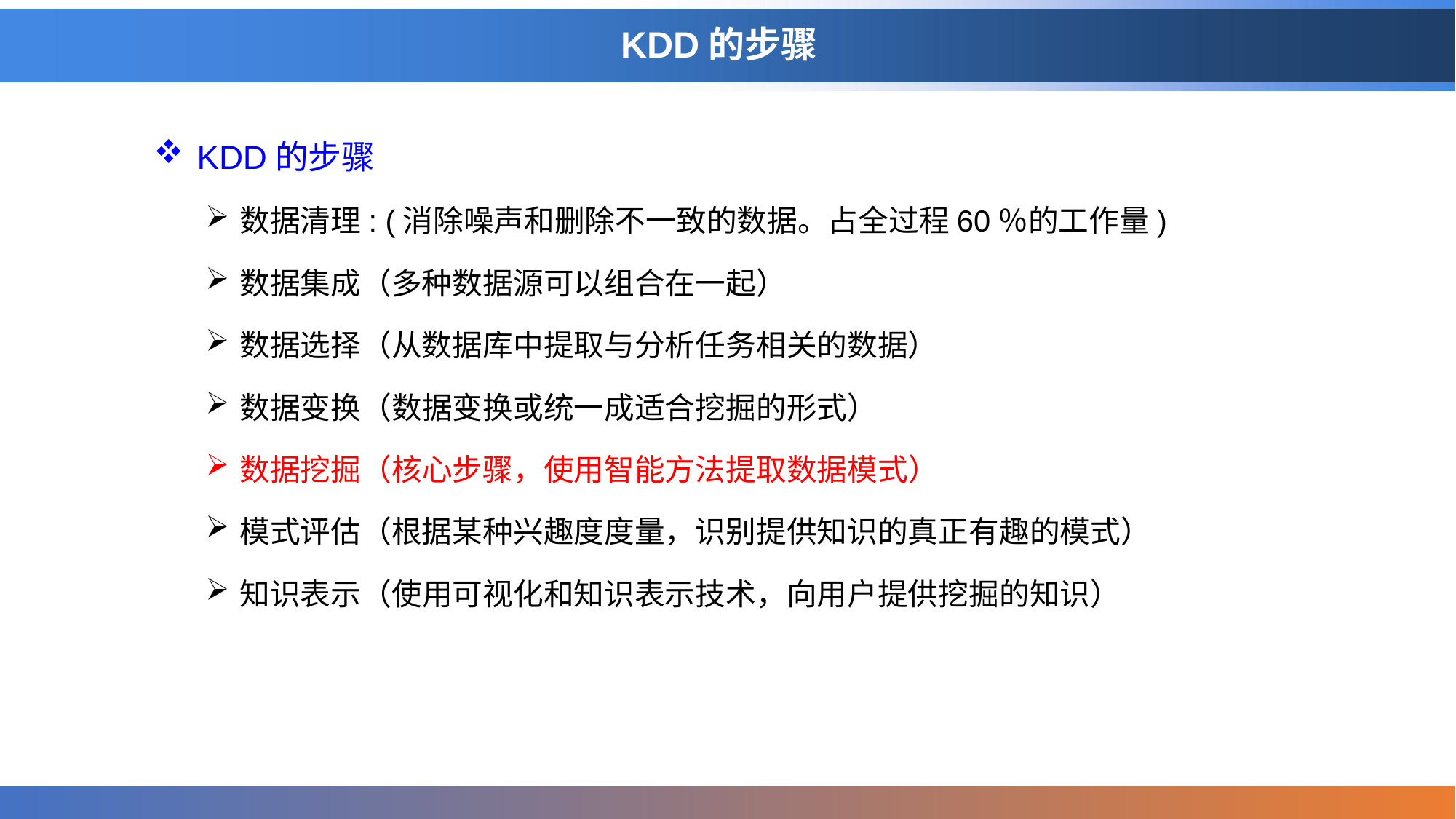

# KDD的步骤
KDD的步骤
数据清理: (消除噪声和删除不一致的数据。占全过程60％的工作量)
数据集成（多种数据源可以组合在一起）
数据选择（从数据库中提取与分析任务相关的数据）
数据变换（数据变换或统一成适合挖掘的形式）
数据挖掘（核心步骤，使用智能方法提取数据模式）
模式评估（根据某种兴趣度度量，识别提供知识的真正有趣的模式）
知识表示（使用可视化和知识表示技术，向用户提供挖掘的知识）